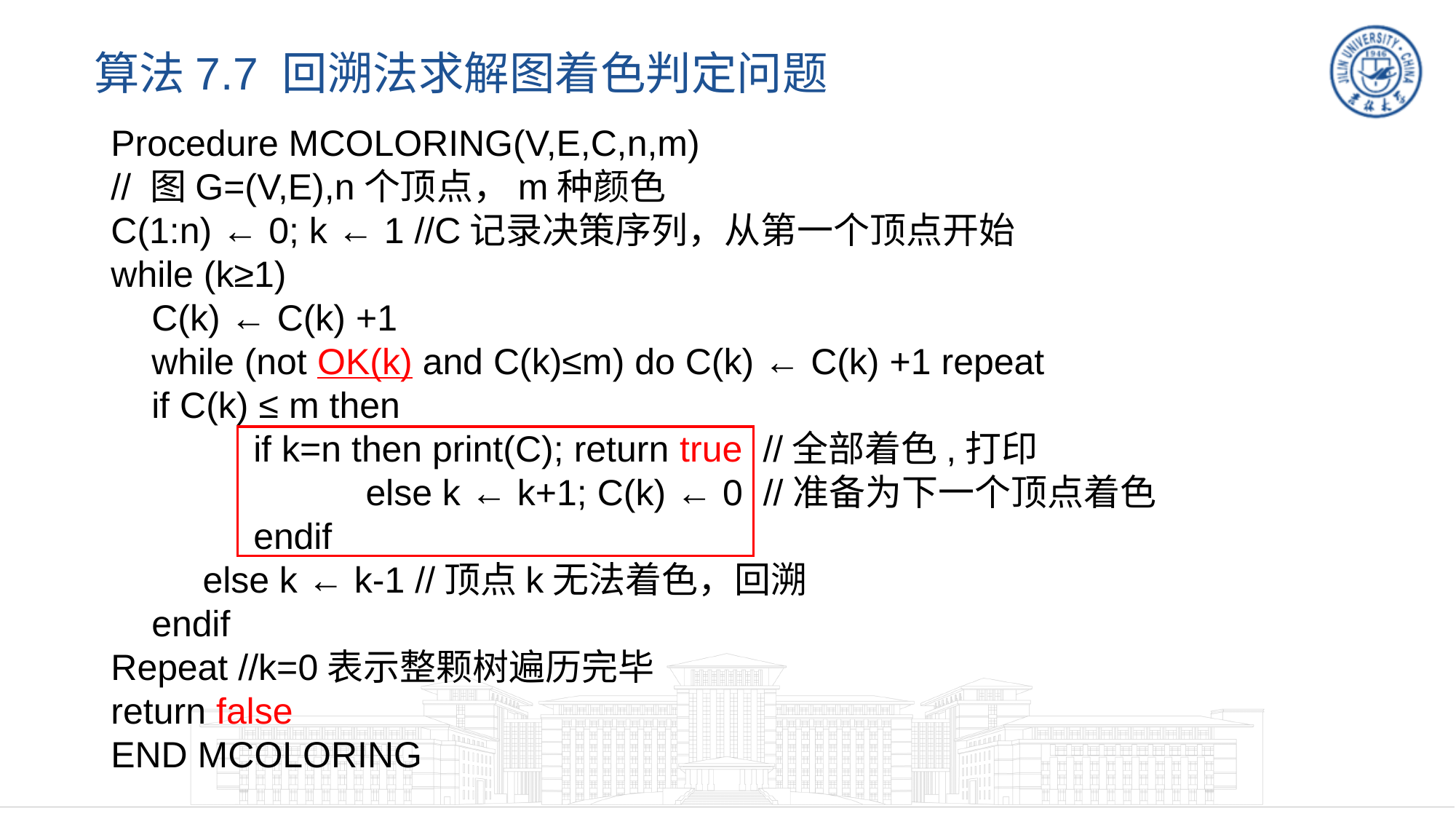

# 算法7.7 回溯法求解图着色判定问题
Procedure MCOLORING(V,E,C,n,m)
// 图G=(V,E),n个顶点，m种颜色
C(1:n) ← 0; k ← 1 //C记录决策序列，从第一个顶点开始
while (k≥1)
    C(k) ← C(k) +1
    while (not OK(k) and C(k)≤m) do C(k) ← C(k) +1 repeat
    if C(k) ≤ m then
              if k=n then print(C); return true  //全部着色,打印
                         else k ← k+1; C(k) ← 0  //准备为下一个顶点着色
              endif
         else k ← k-1 //顶点k无法着色，回溯
    endif
Repeat //k=0表示整颗树遍历完毕
return false
END MCOLORING

62